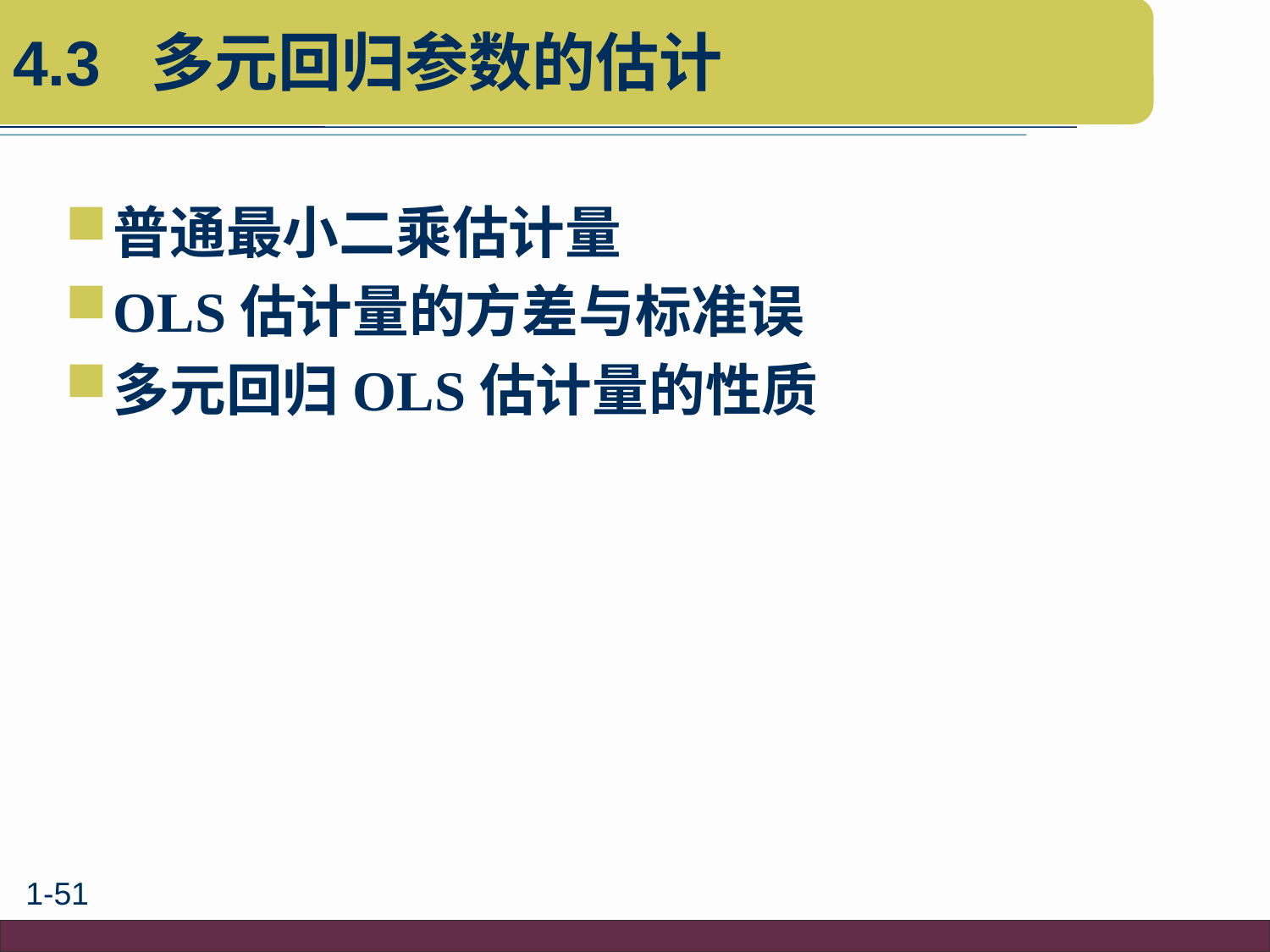

# 4.3  多元回归参数的估计
普通最小二乘估计量
OLS估计量的方差与标准误
多元回归OLS估计量的性质